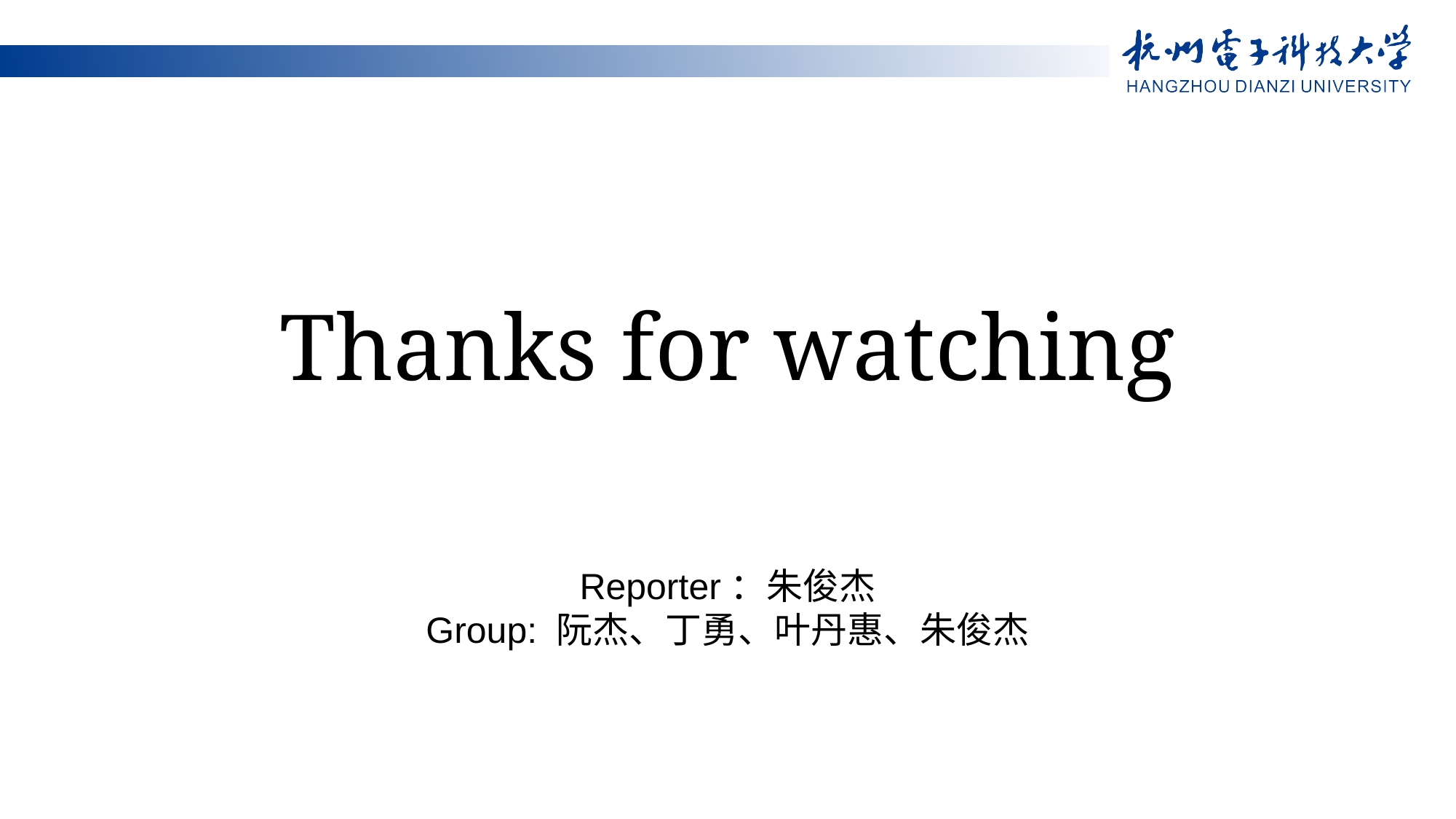

# Thanks for watching
Reporter：朱俊杰
Group: 阮杰、丁勇、叶丹惠、朱俊杰